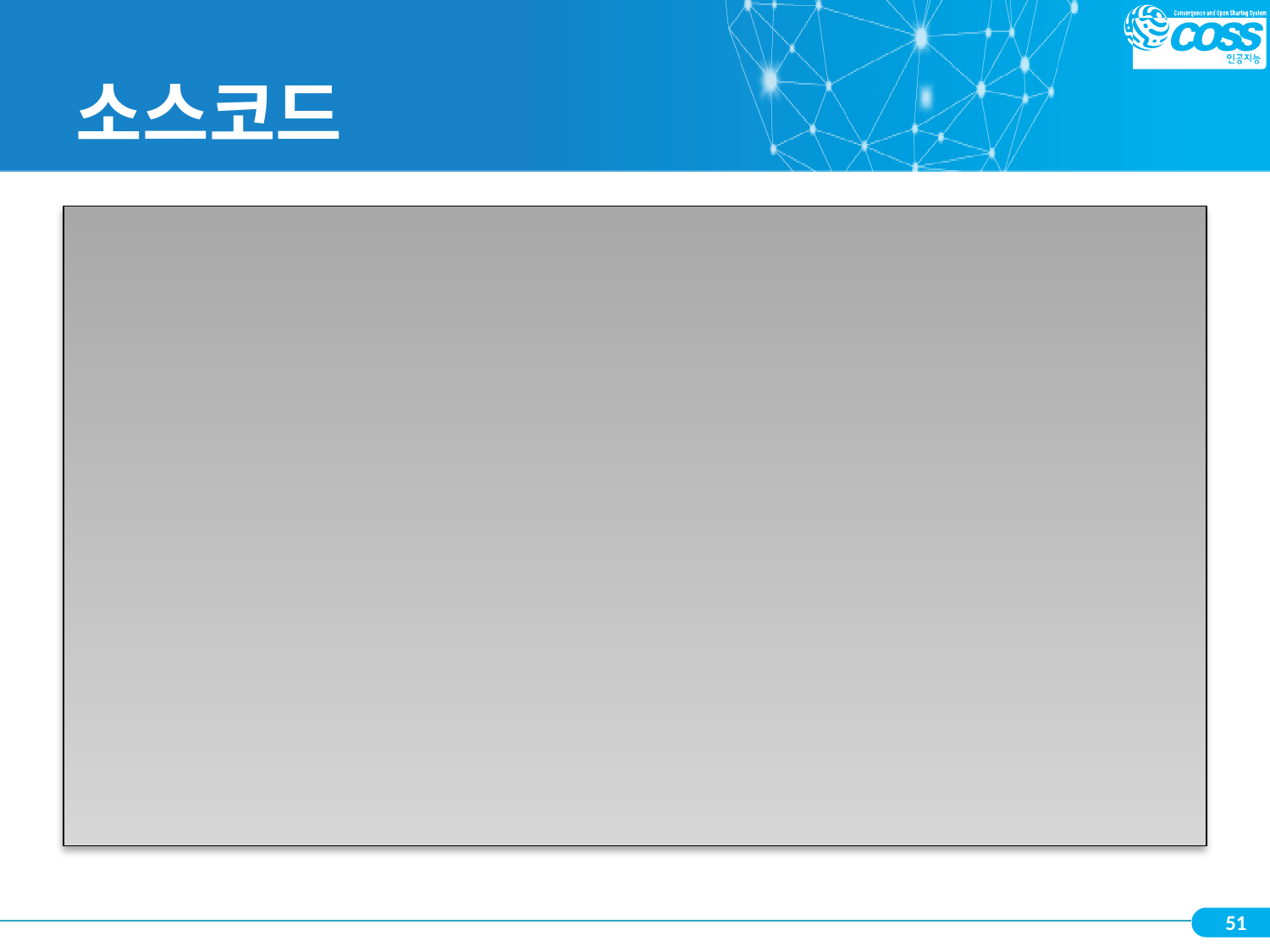

# 소스코드

# 점수 입력 받아 학점 출력하기
score = int(input("점수 입력: "))
if score >= 90 :
    print('A 학점')
elif score >= 80 :
    print('B 학점')
elif score >= 70 :
    print('C 학점')
elif score >= 60 :
    print('D 학점')
else :
    print('F 학점')